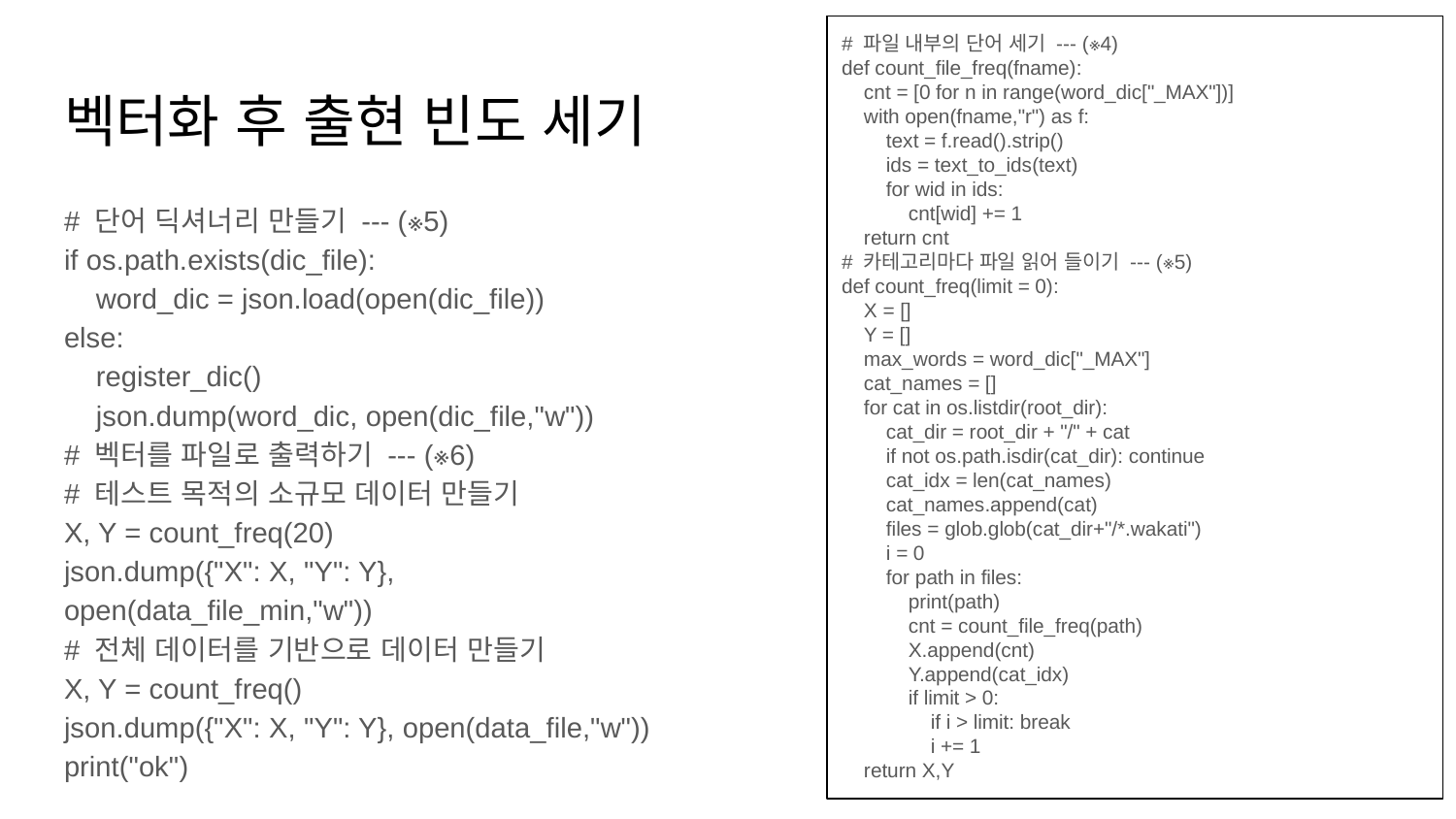

# 파일 내부의 단어 세기 --- (※4) def count_file_freq(fname): cnt = [0 for n in range(word_dic["_MAX"])] with open(fname,"r") as f: text = f.read().strip() ids = text_to_ids(text) for wid in ids: cnt[wid] += 1 return cnt # 카테고리마다 파일 읽어 들이기 --- (※5) def count_freq(limit = 0): X = [] Y = [] max_words = word_dic["_MAX"] cat_names = [] for cat in os.listdir(root_dir): cat_dir = root_dir + "/" + cat if not os.path.isdir(cat_dir): continue cat_idx = len(cat_names) cat_names.append(cat) files = glob.glob(cat_dir+"/*.wakati") i = 0 for path in files: print(path) cnt = count_file_freq(path) X.append(cnt) Y.append(cat_idx) if limit > 0: if i > limit: break i += 1 return X,Y
# 벡터화 후 출현 빈도 세기
# 단어 딕셔너리 만들기 --- (※5) if os.path.exists(dic_file): word_dic = json.load(open(dic_file)) else: register_dic() json.dump(word_dic, open(dic_file,"w")) # 벡터를 파일로 출력하기 --- (※6) # 테스트 목적의 소규모 데이터 만들기 X, Y = count_freq(20) json.dump({"X": X, "Y": Y}, open(data_file_min,"w")) # 전체 데이터를 기반으로 데이터 만들기 X, Y = count_freq() json.dump({"X": X, "Y": Y}, open(data_file,"w")) print("ok")